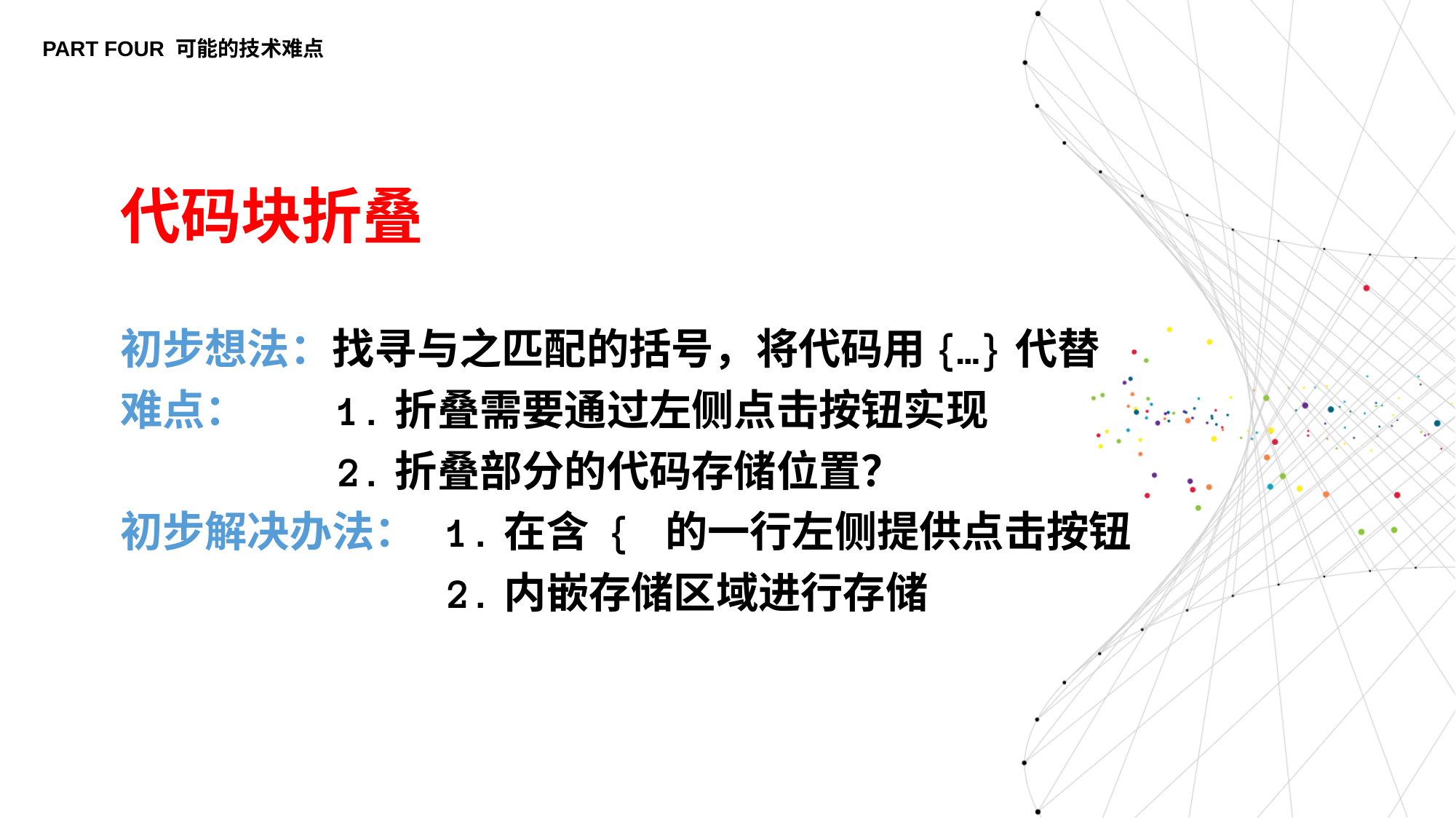

PART FOUR 可能的技术难点
代码块折叠

初步想法：找寻与之匹配的括号，将代码用{…}代替
难点：	1.折叠需要通过左侧点击按钮实现
		2.折叠部分的代码存储位置？
初步解决办法：	1.在含 { 的一行左侧提供点击按钮
			2.内嵌存储区域进行存储